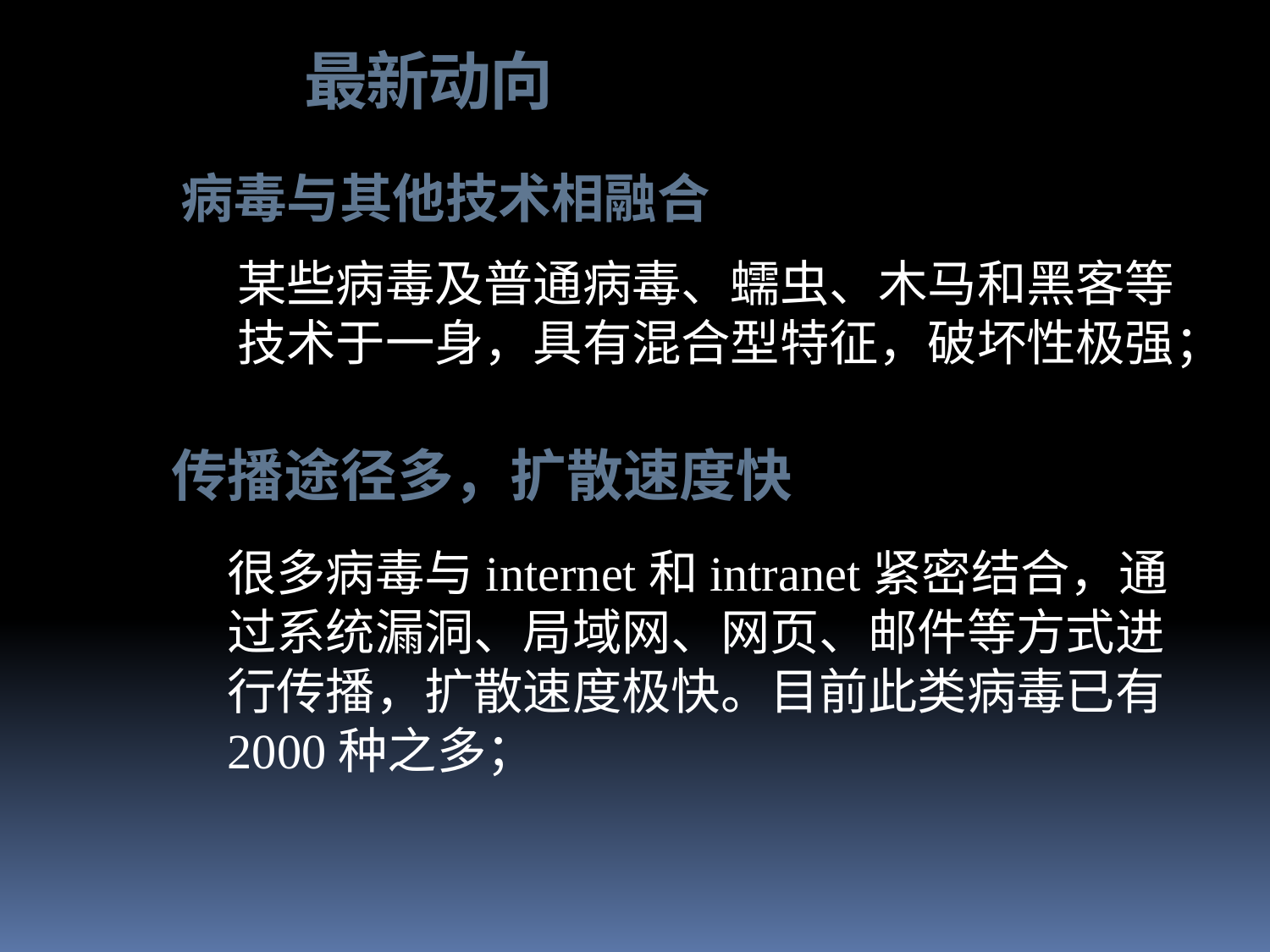

# 最新动向
病毒与其他技术相融合
某些病毒及普通病毒、蠕虫、木马和黑客等技术于一身，具有混合型特征，破坏性极强；

传播途径多，扩散速度快
很多病毒与internet和intranet紧密结合，通过系统漏洞、局域网、网页、邮件等方式进行传播，扩散速度极快。目前此类病毒已有2000种之多；